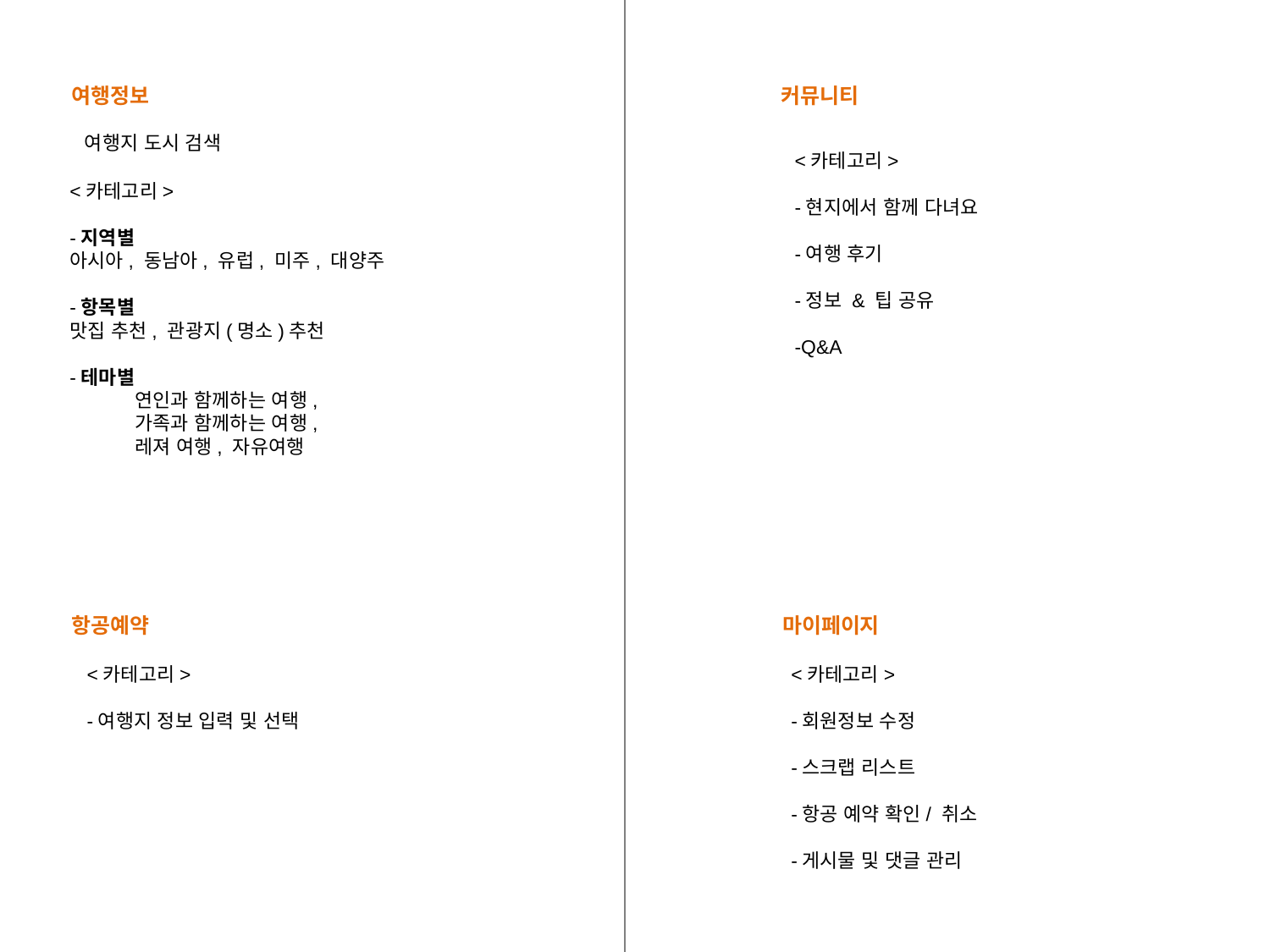

커뮤니티
여행정보
여행지 도시 검색
<카테고리>

-현지에서 함께 다녀요

-여행 후기

-정보 & 팁 공유

-Q&A
<카테고리>

-지역별
아시아, 동남아, 유럽, 미주, 대양주

-항목별
맛집 추천, 관광지(명소)추천

-테마별
           연인과 함께하는 여행,
           가족과 함께하는 여행,
           레져 여행, 자유여행
항공예약
마이페이지
<카테고리>

-여행지 정보 입력 및 선택
<카테고리>

-회원정보 수정

-스크랩 리스트

-항공 예약 확인/ 취소

-게시물 및 댓글 관리